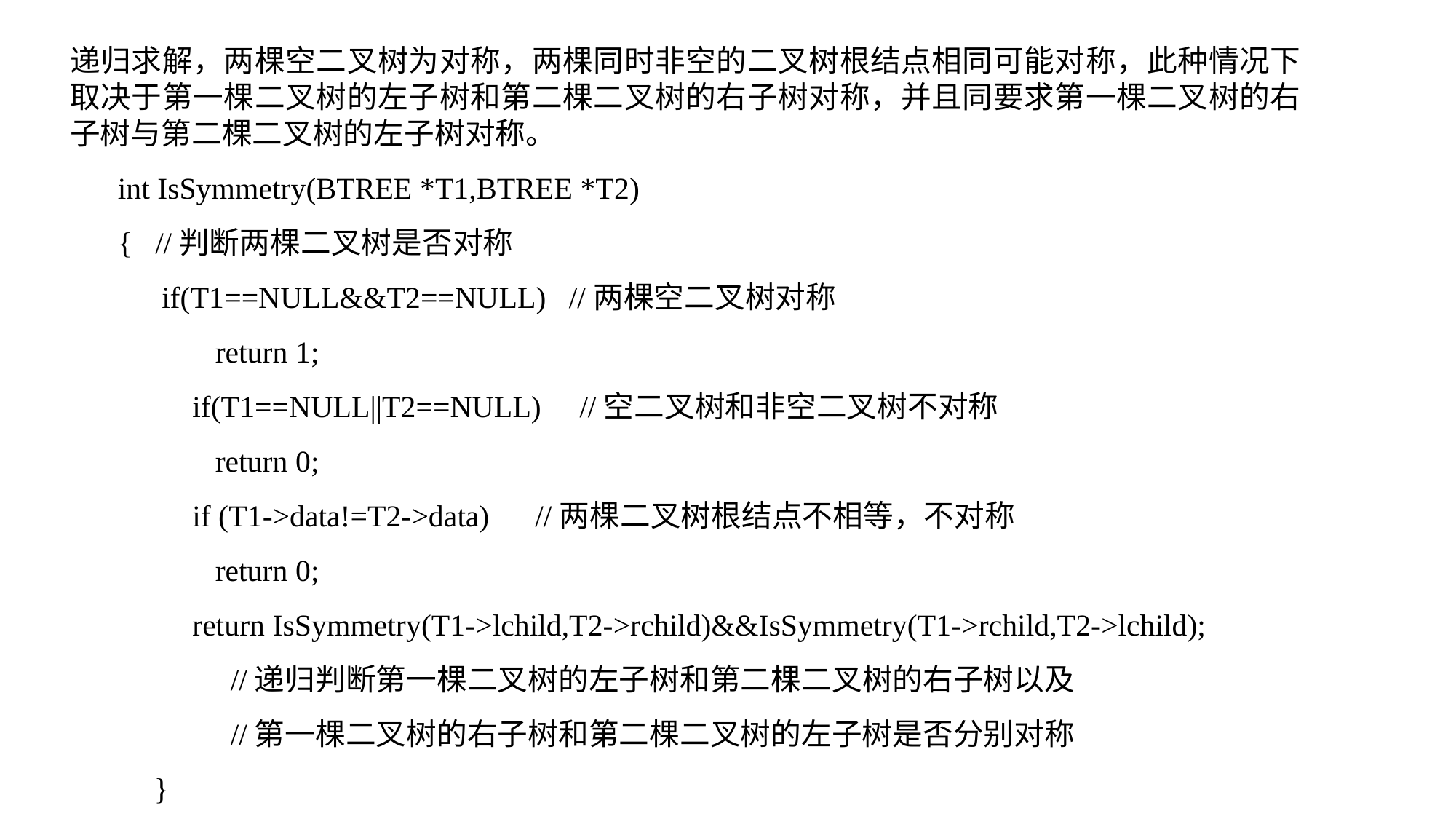

递归求解，两棵空二叉树为对称，两棵同时非空的二叉树根结点相同可能对称，此种情况下取决于第一棵二叉树的左子树和第二棵二叉树的右子树对称，并且同要求第一棵二叉树的右子树与第二棵二叉树的左子树对称。
int IsSymmetry(BTREE *T1,BTREE *T2)
{   //判断两棵二叉树是否对称
 if(T1==NULL&&T2==NULL)   //两棵空二叉树对称
        return 1;
     if(T1==NULL||T2==NULL)     //空二叉树和非空二叉树不对称
        return 0;
     if (T1->data!=T2->data)      //两棵二叉树根结点不相等，不对称
        return 0;
     return IsSymmetry(T1->lchild,T2->rchild)&&IsSymmetry(T1->rchild,T2->lchild);
          //递归判断第一棵二叉树的左子树和第二棵二叉树的右子树以及
          //第一棵二叉树的右子树和第二棵二叉树的左子树是否分别对称
}